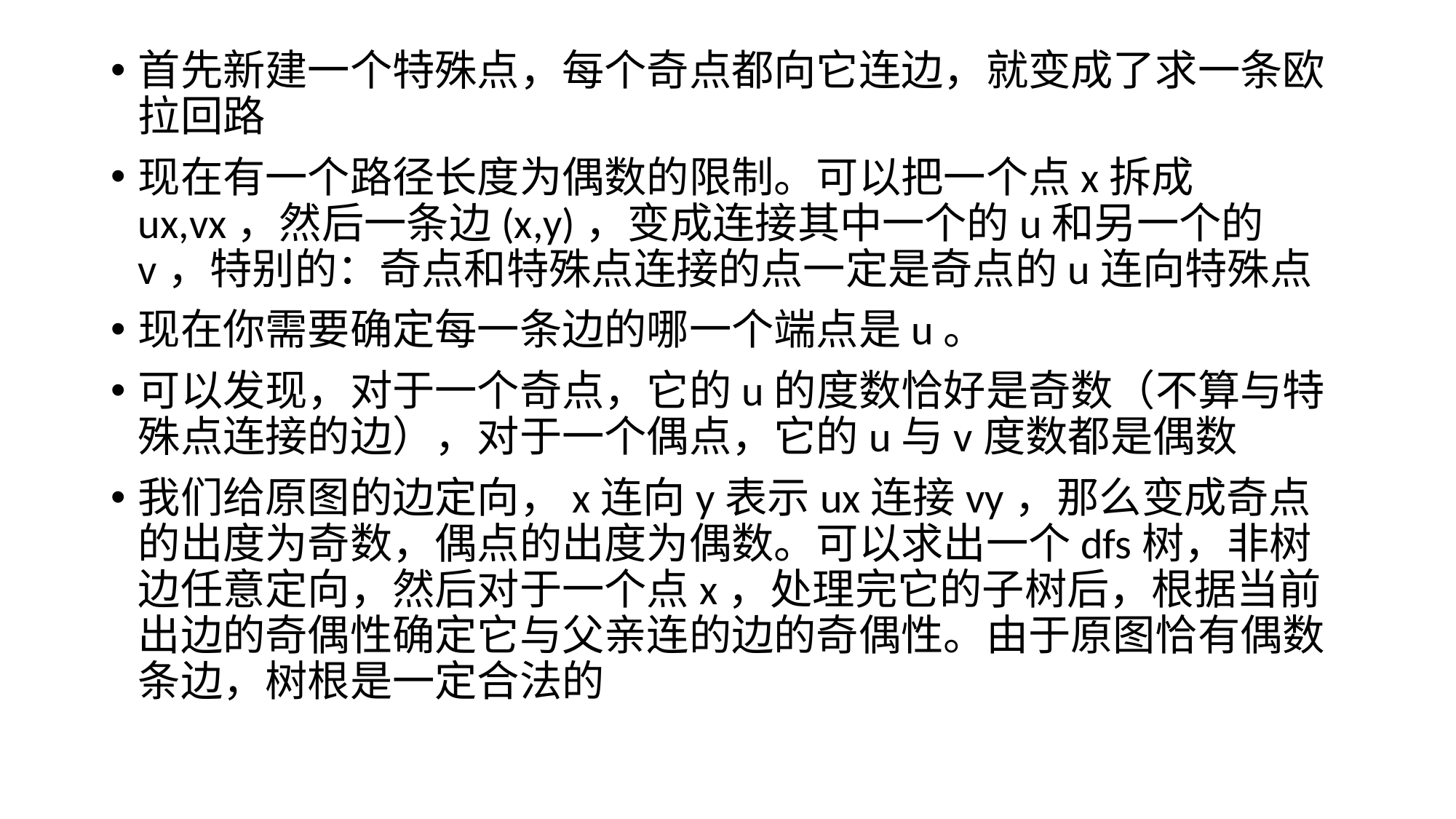

首先新建一个特殊点，每个奇点都向它连边，就变成了求一条欧拉回路
现在有一个路径长度为偶数的限制。可以把一个点x拆成ux,vx，然后一条边(x,y)，变成连接其中一个的u和另一个的v，特别的：奇点和特殊点连接的点一定是奇点的u连向特殊点
现在你需要确定每一条边的哪一个端点是u。
可以发现，对于一个奇点，它的u的度数恰好是奇数（不算与特殊点连接的边），对于一个偶点，它的u与v度数都是偶数
我们给原图的边定向，x连向y表示ux连接vy，那么变成奇点的出度为奇数，偶点的出度为偶数。可以求出一个dfs树，非树边任意定向，然后对于一个点x，处理完它的子树后，根据当前出边的奇偶性确定它与父亲连的边的奇偶性。由于原图恰有偶数条边，树根是一定合法的